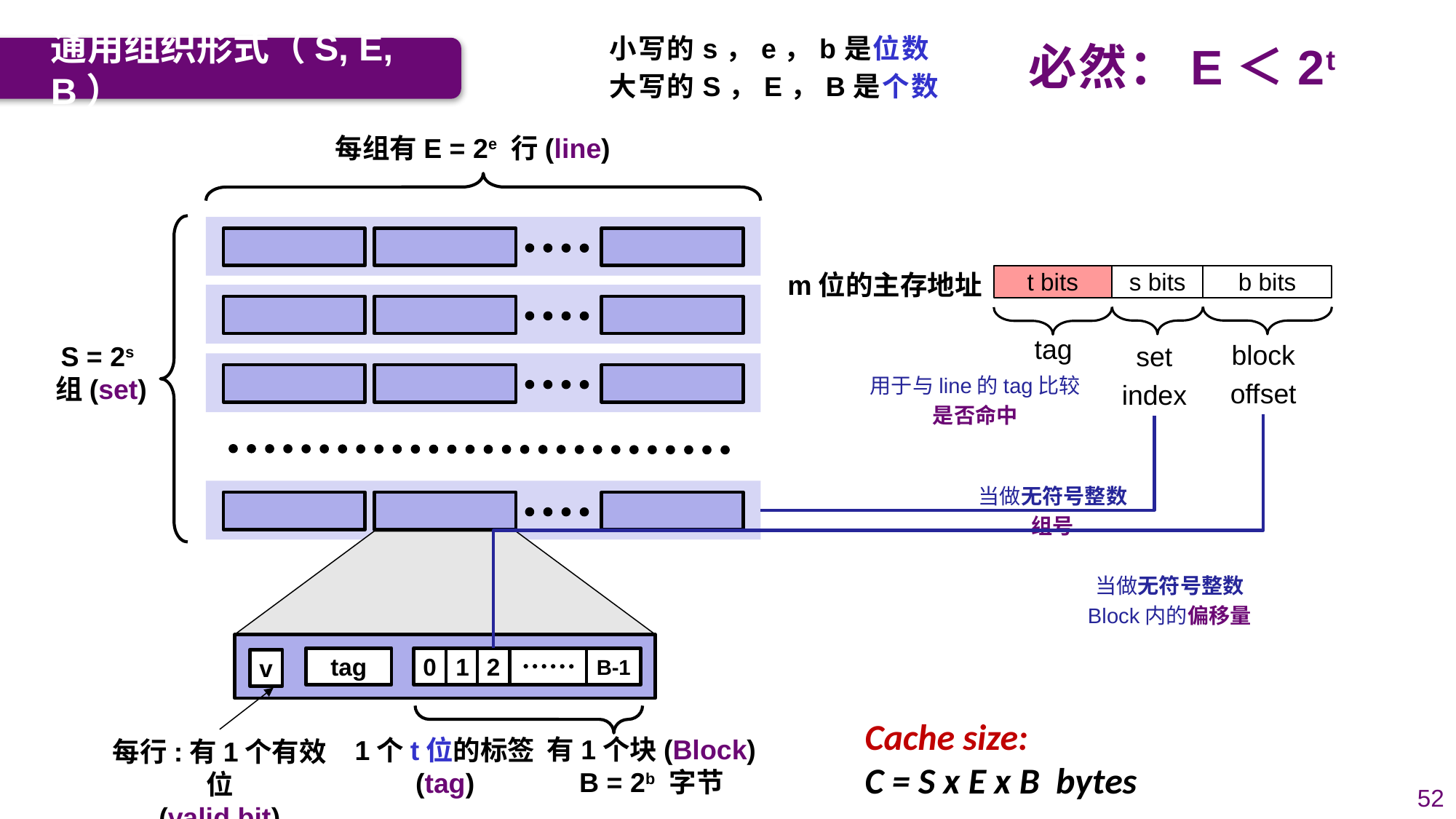

小写的s，e，b是位数
大写的S，E，B是个数
必然：E＜2t

通用组织形式（S, E, B）
每组有E = 2e 行(line)

m位的主存地址
t bits
s bits
b bits

block
offset
当做无符号整数
Block内的偏移量

set
index
当做无符号整数
组号

tag
用于与line的tag比较
是否命中
S = 2s
组(set)

tag
0
1
2

B-1
v
有1个块(Block)
B = 2b 字节
1个t位的标签
(tag)
每行:有1个有效位
(valid bit)
Cache size:
C = S x E x B  bytes
52